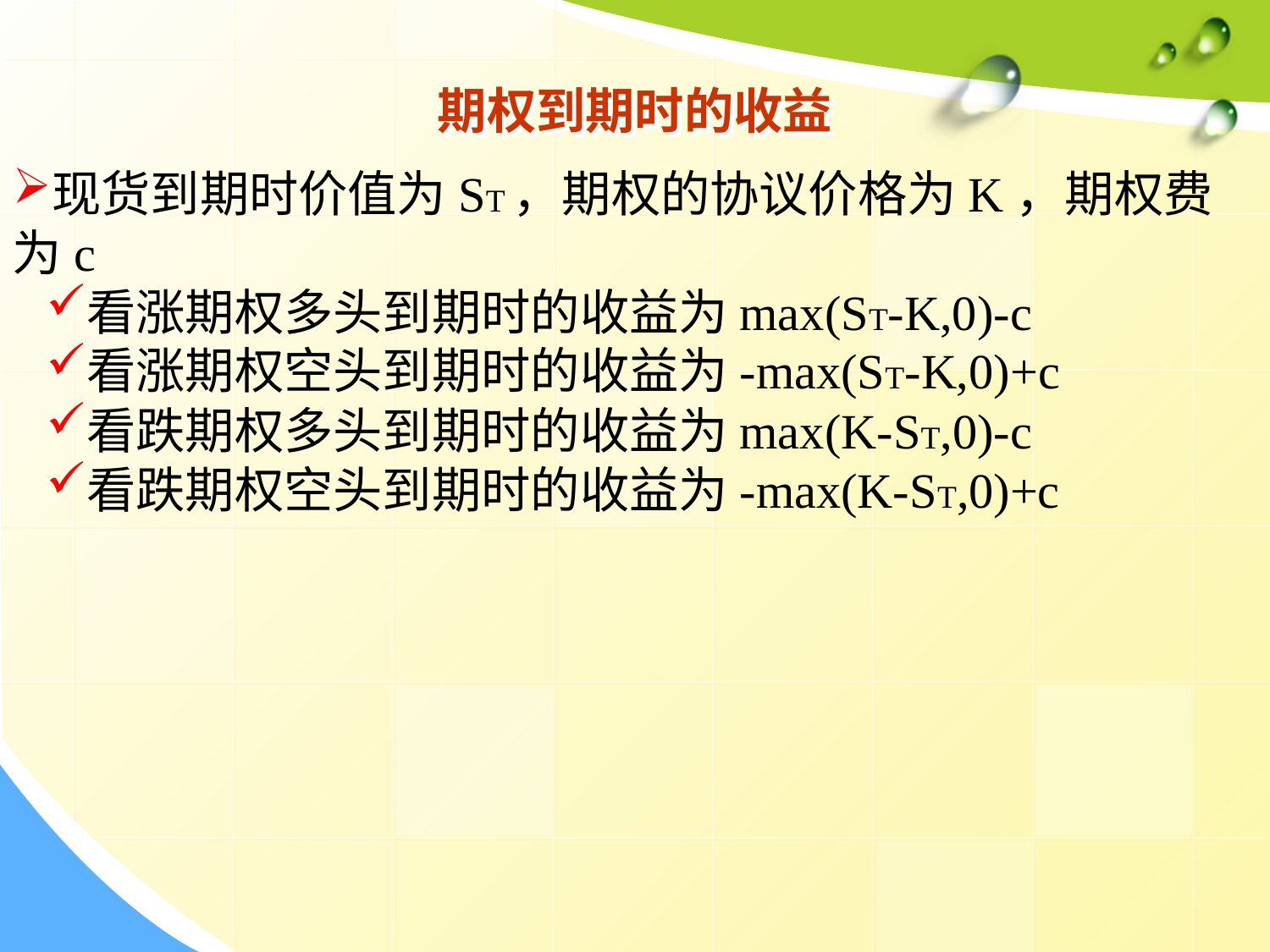

# 期权到期时的收益
现货到期时价值为ST，期权的协议价格为K，期权费为c
看涨期权多头到期时的收益为max(ST-K,0)-c
看涨期权空头到期时的收益为-max(ST-K,0)+c
看跌期权多头到期时的收益为max(K-ST,0)-c
看跌期权空头到期时的收益为-max(K-ST,0)+c